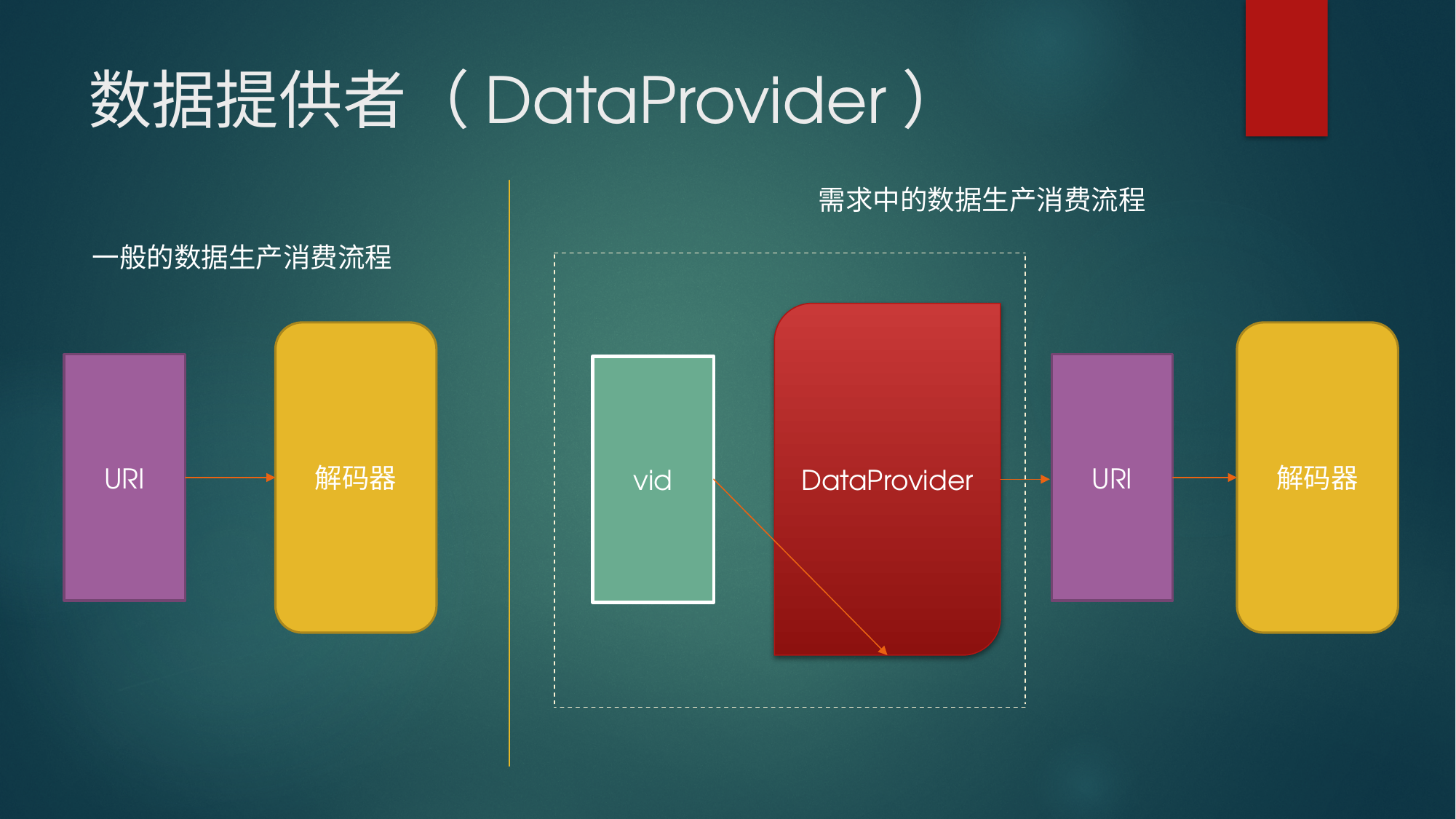

# 数据提供者（DataProvider）
需求中的数据生产消费流程
一般的数据生产消费流程
DataProvider
解码器
解码器
URI
URI
vid